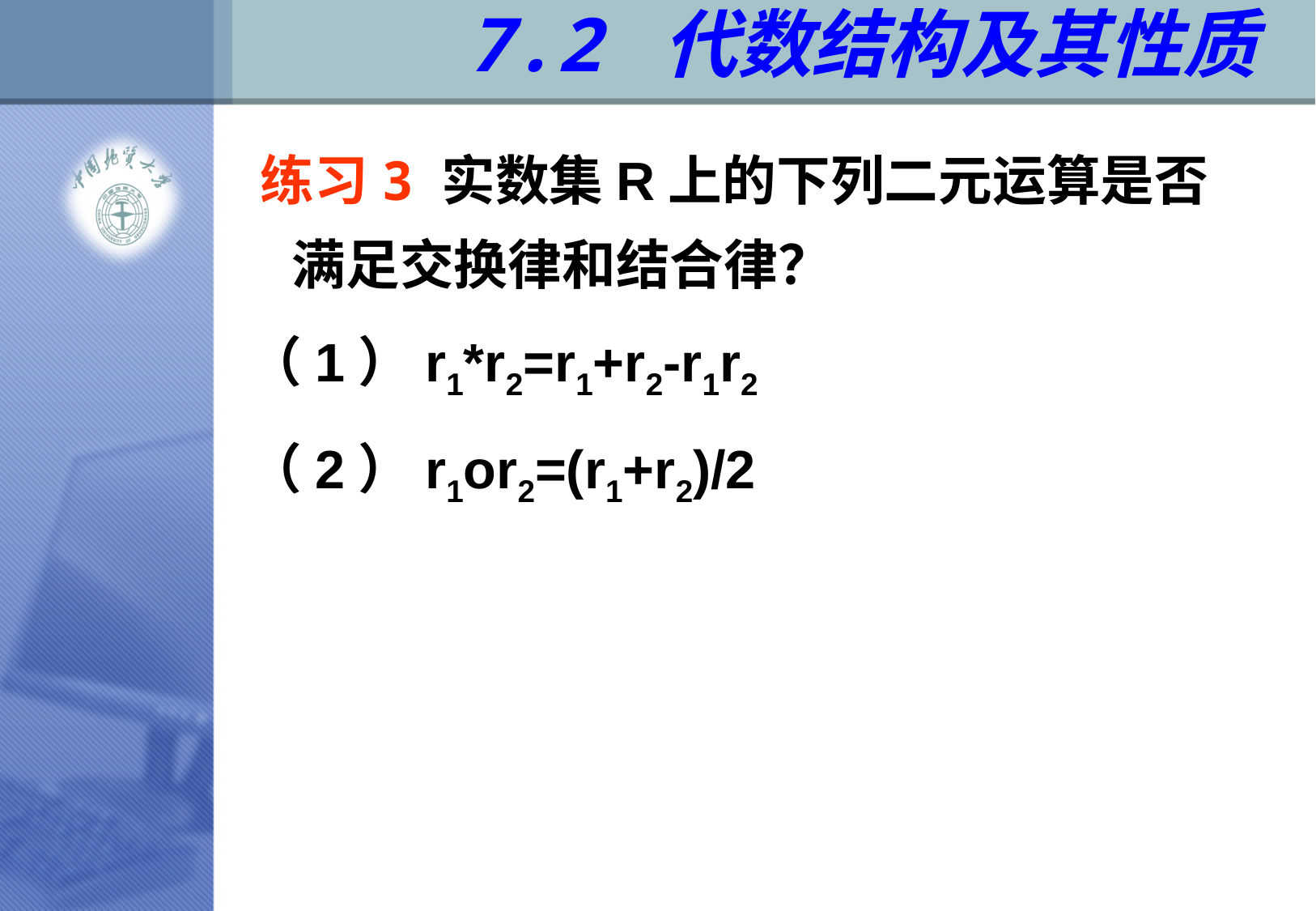

# 7.2 代数结构及其性质
   练习3 实数集R上的下列二元运算是否满足交换律和结合律？
  （1）r1*r2=r1+r2-r1r2
  （2）r1οr2=(r1+r2)/2